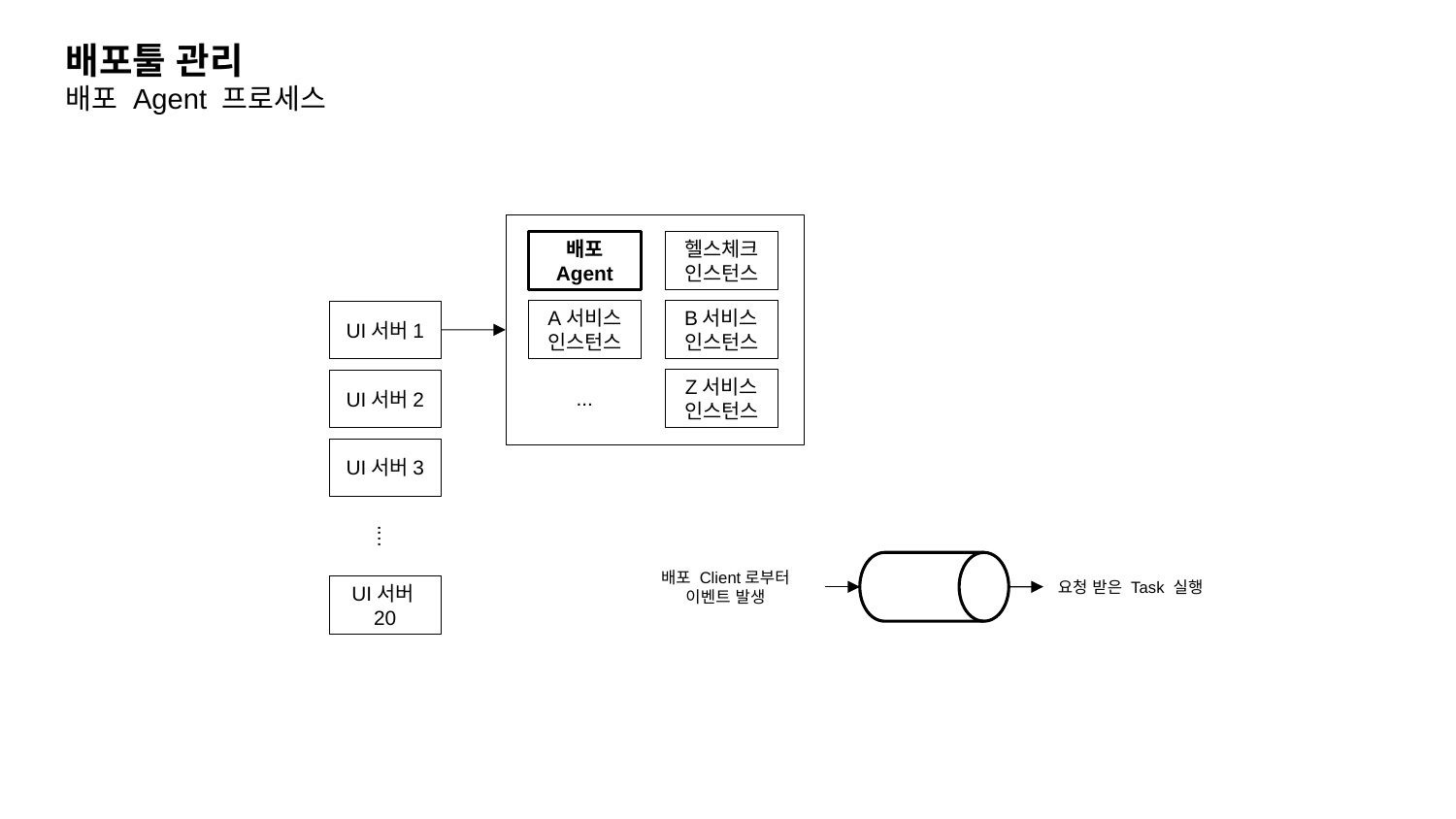

배포툴 관리
배포 Agent 프로세스

배포 Agent
헬스체크 인스턴스
A서비스 인스턴스
B서비스 인스턴스
...
Z서비스 인스턴스
UI서버1
UI서버2
UI서버3
....

요청 받은 Task 실행
배포 Client로부터
이벤트 발생
UI서버20